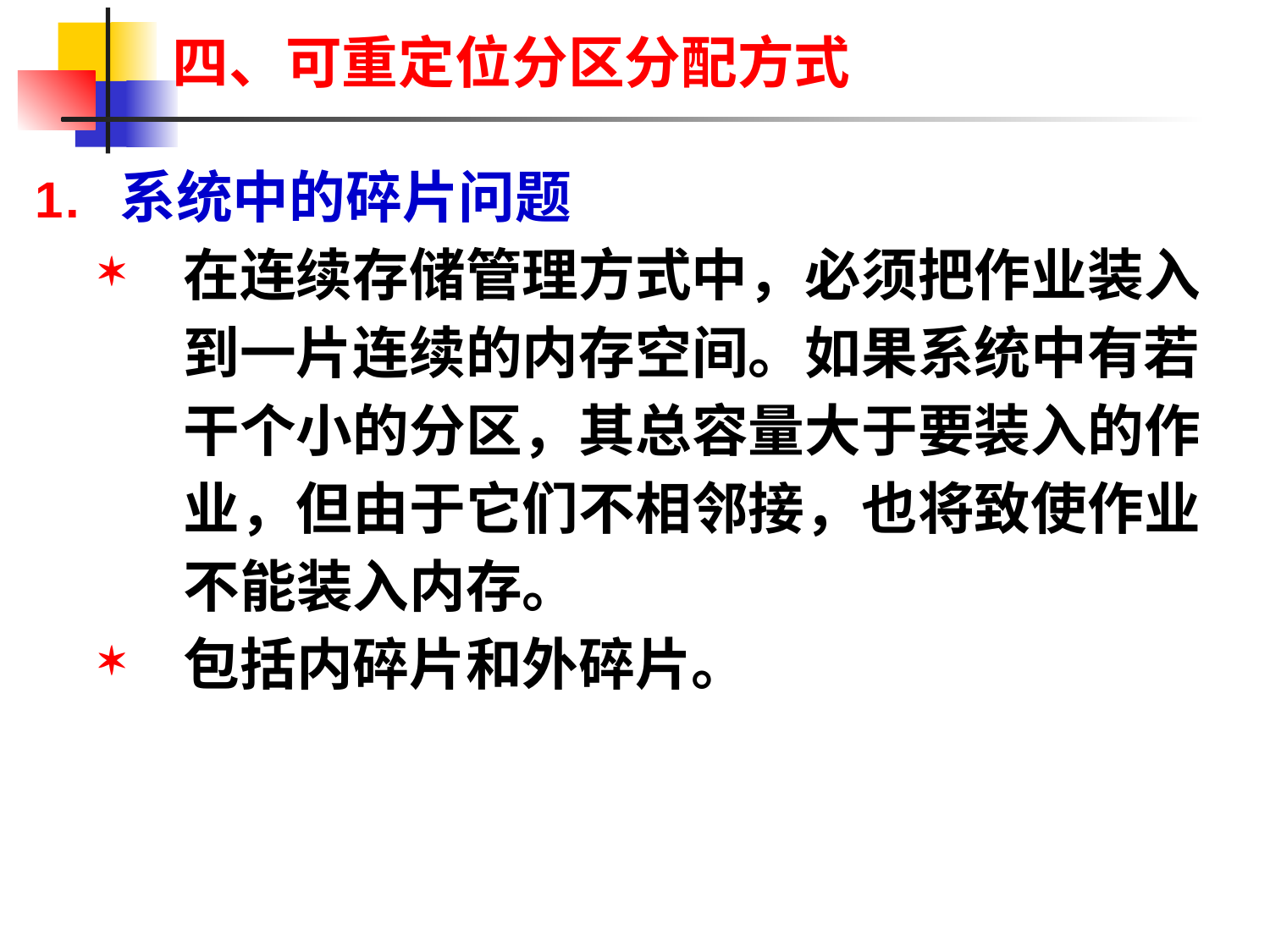

# 四、可重定位分区分配方式
系统中的碎片问题
在连续存储管理方式中，必须把作业装入到一片连续的内存空间。如果系统中有若干个小的分区，其总容量大于要装入的作业，但由于它们不相邻接，也将致使作业不能装入内存。
包括内碎片和外碎片。